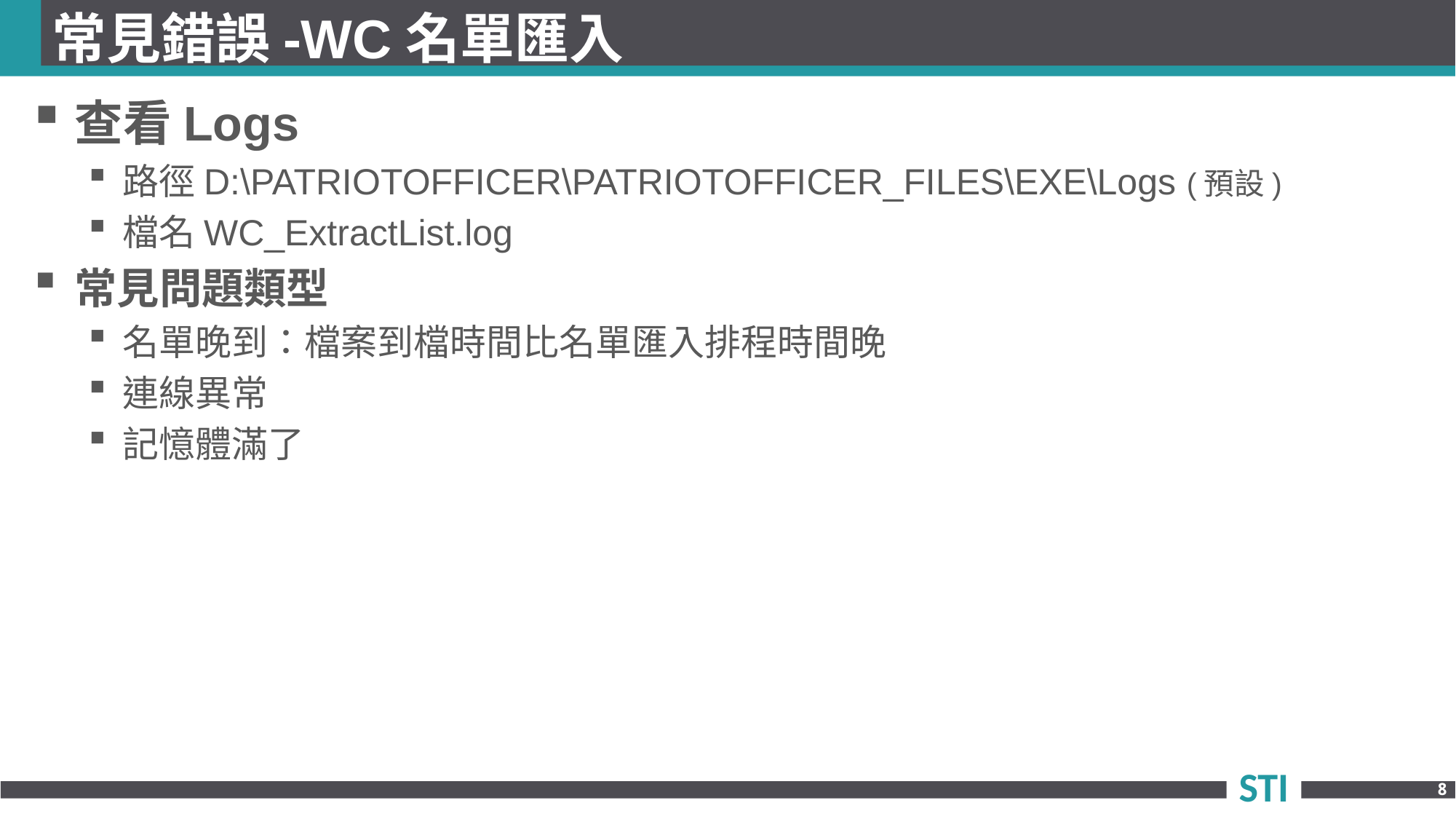

# 常見錯誤-WC名單匯入
查看Logs
路徑D:\PATRIOTOFFICER\PATRIOTOFFICER_FILES\EXE\Logs (預設)
檔名WC_ExtractList.log
常見問題類型
名單晚到：檔案到檔時間比名單匯入排程時間晚
連線異常
記憶體滿了

8